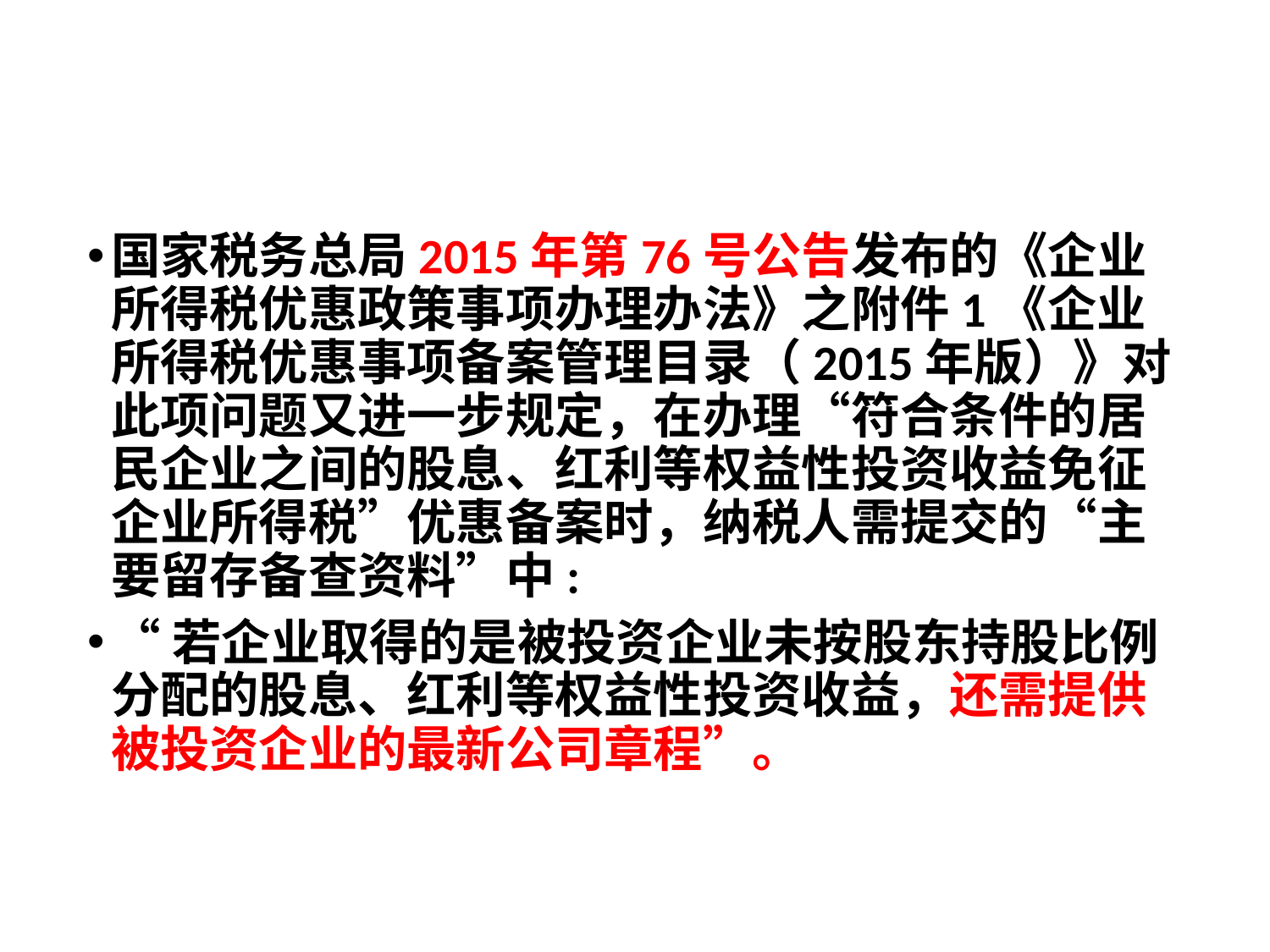

#
国家税务总局2015年第76号公告发布的《企业所得税优惠政策事项办理办法》之附件1《企业所得税优惠事项备案管理目录（2015年版）》对此项问题又进一步规定，在办理“符合条件的居民企业之间的股息、红利等权益性投资收益免征企业所得税”优惠备案时，纳税人需提交的“主要留存备查资料”中:
“若企业取得的是被投资企业未按股东持股比例分配的股息、红利等权益性投资收益，还需提供被投资企业的最新公司章程”。